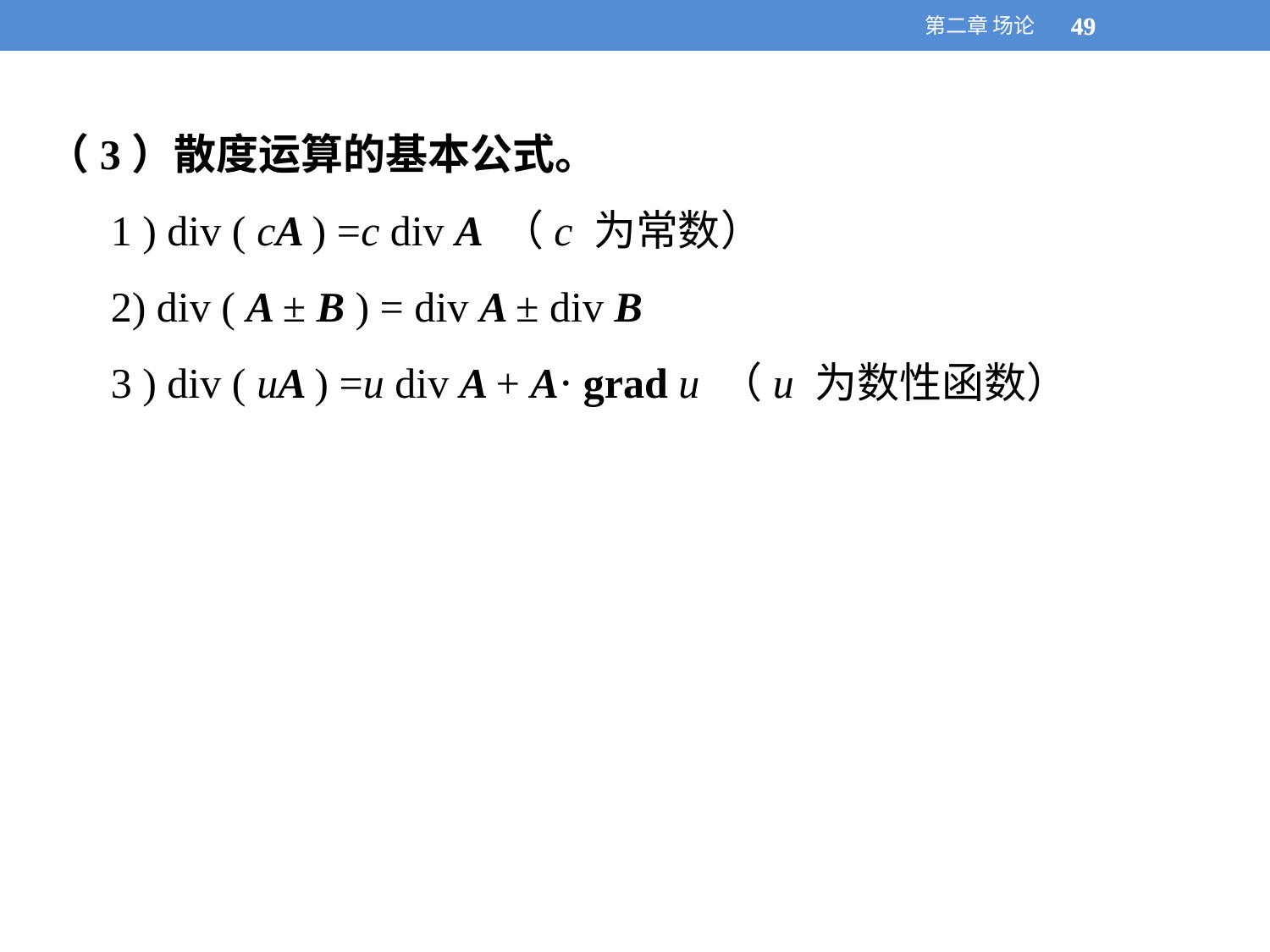

第二章 场论
49
49
（3）散度运算的基本公式。
1 ) div ( cA ) =c div A （c 为常数）
2) div ( A ± B ) = div A ± div B
3 ) div ( uA ) =u div A + A⋅grad u （u 为数性函数）